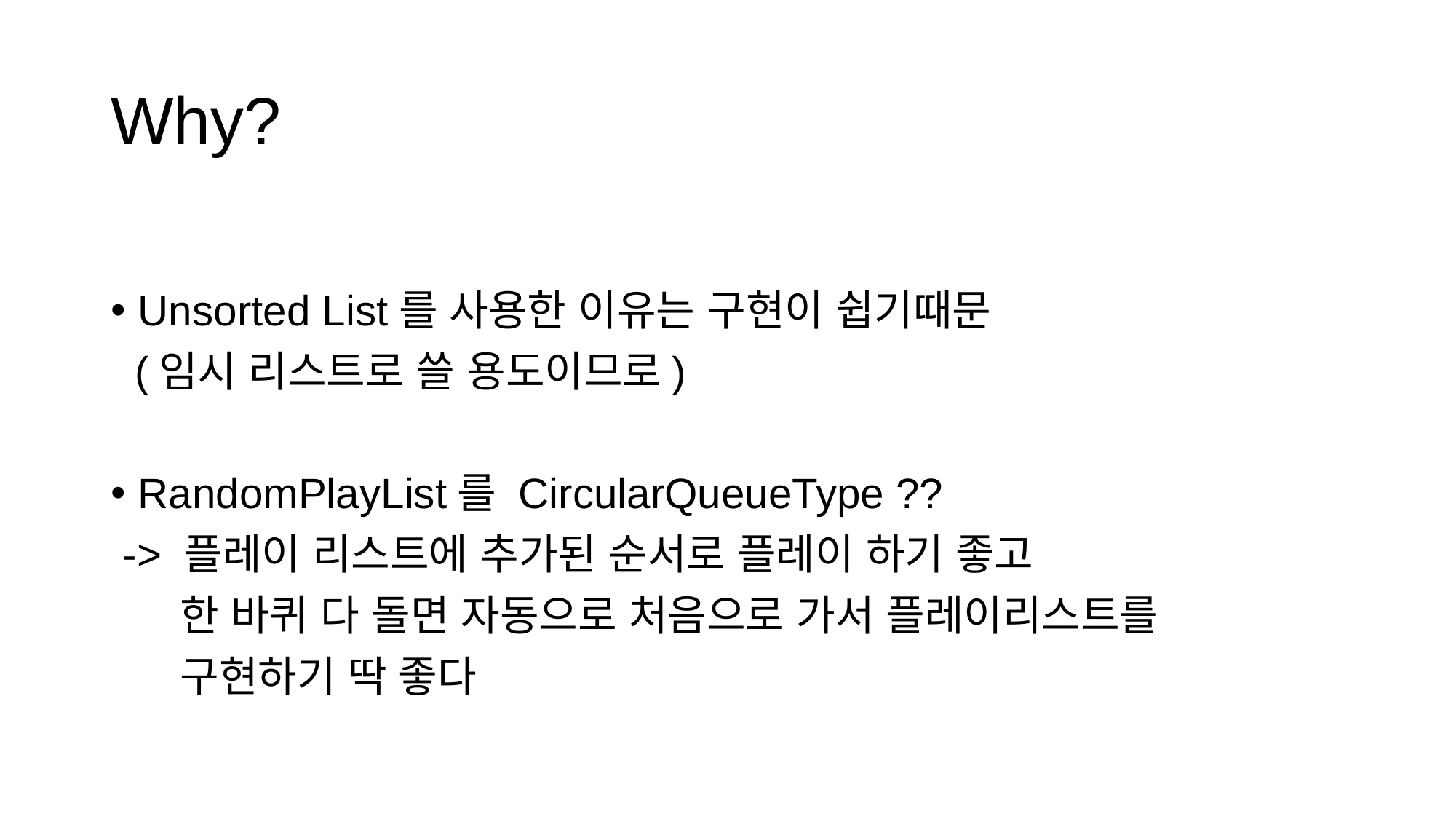

# Why?

Unsorted List를 사용한 이유는 구현이 쉽기때문
  (임시 리스트로 쓸 용도이므로)

RandomPlayList를 CircularQueueType ??
 -> 플레이 리스트에 추가된 순서로 플레이 하기 좋고
     한 바퀴 다 돌면 자동으로 처음으로 가서 플레이리스트를
     구현하기 딱 좋다